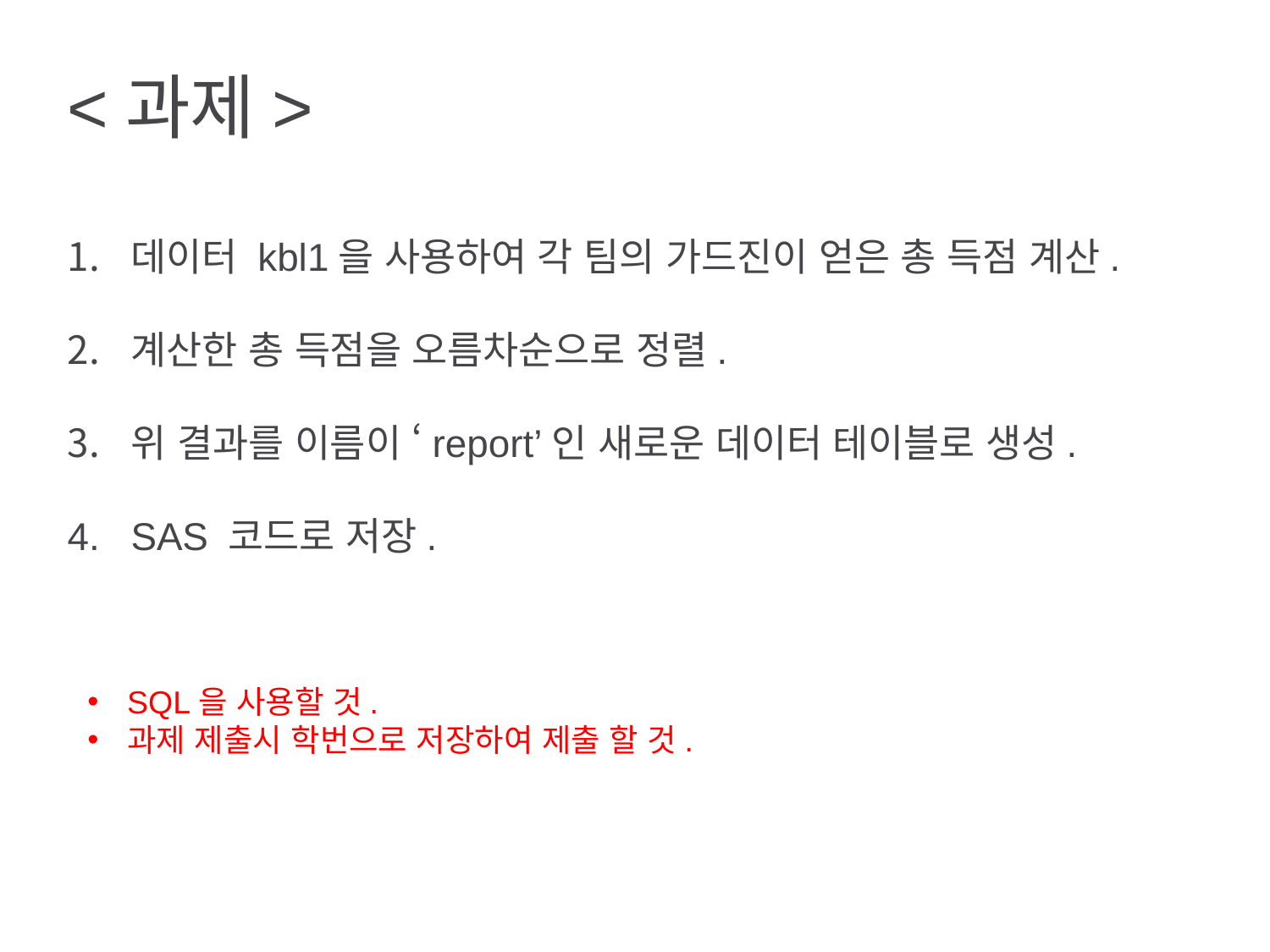

<과제>
데이터 kbl1을 사용하여 각 팀의 가드진이 얻은 총 득점 계산.

계산한 총 득점을 오름차순으로 정렬.

위 결과를 이름이 ‘report’인 새로운 데이터 테이블로 생성.

SAS 코드로 저장.
SQL을 사용할 것.
과제 제출시 학번으로 저장하여 제출 할 것.